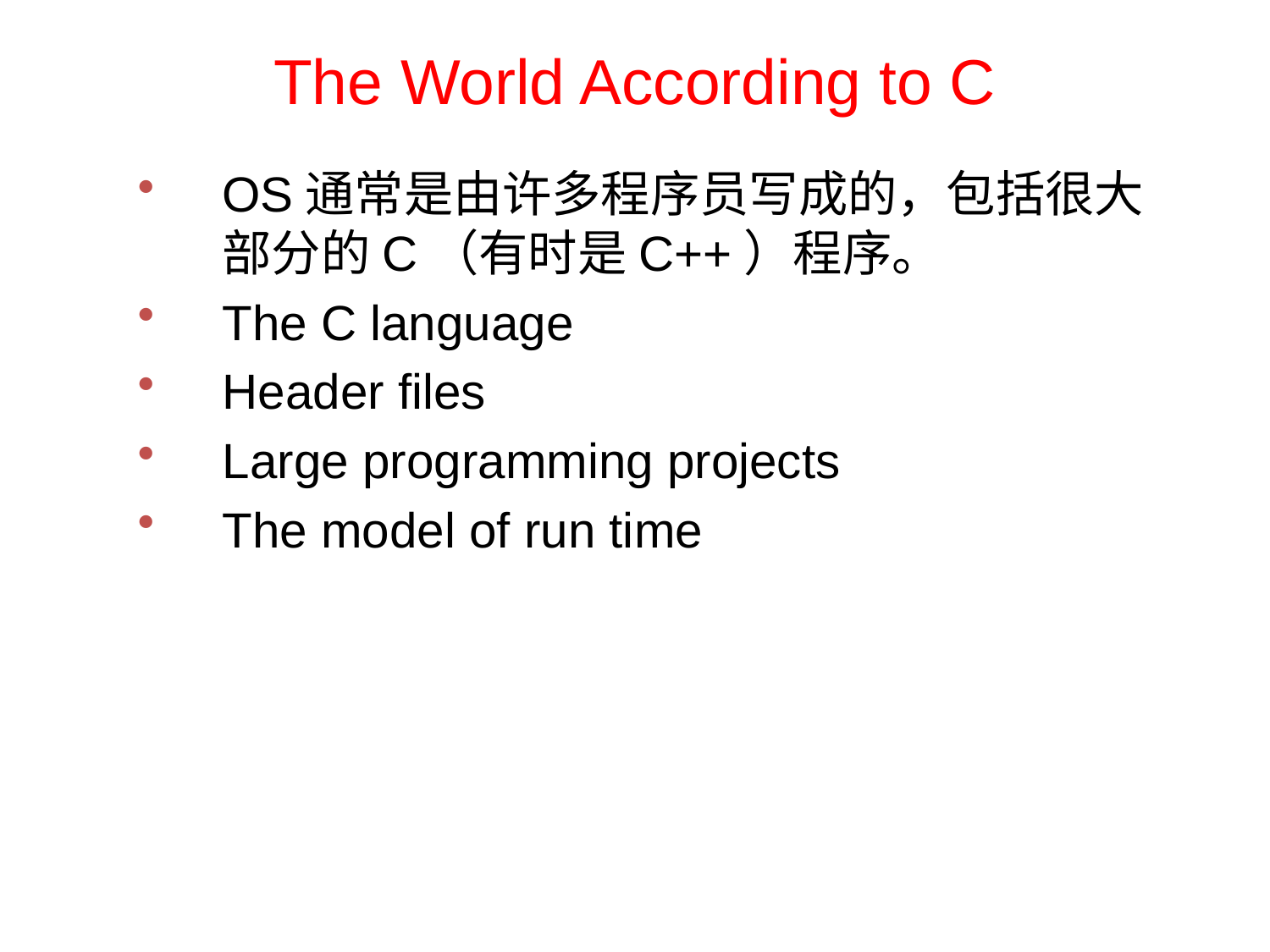

The World According to C
OS通常是由许多程序员写成的，包括很大部分的C（有时是C++）程序。
The C language
Header files
Large programming projects
The model of run time